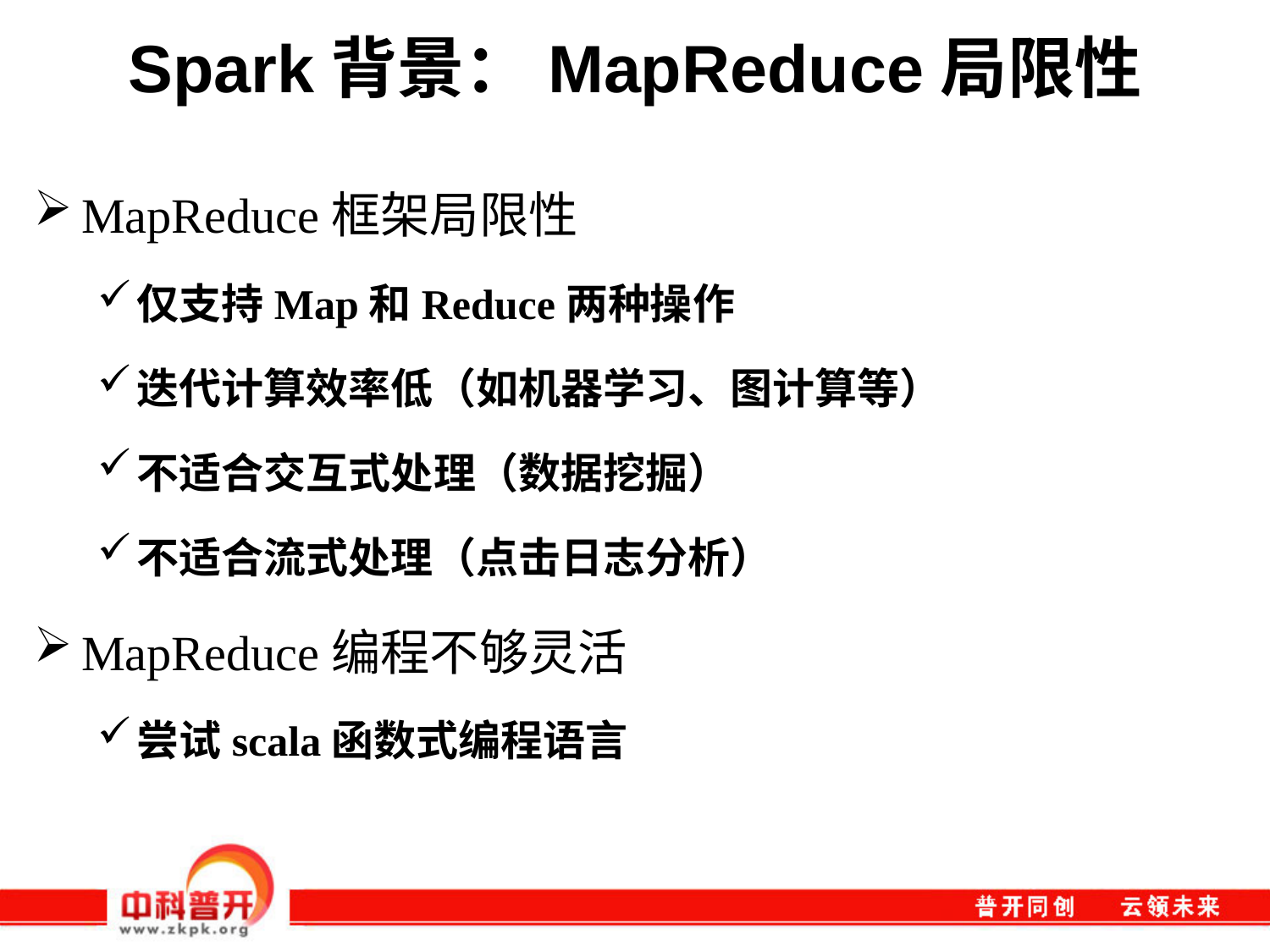

# Spark背景：MapReduce局限性
MapReduce框架局限性
仅支持Map和Reduce两种操作
迭代计算效率低（如机器学习、图计算等）
不适合交互式处理（数据挖掘）
不适合流式处理（点击日志分析）
MapReduce编程不够灵活
尝试scala函数式编程语言